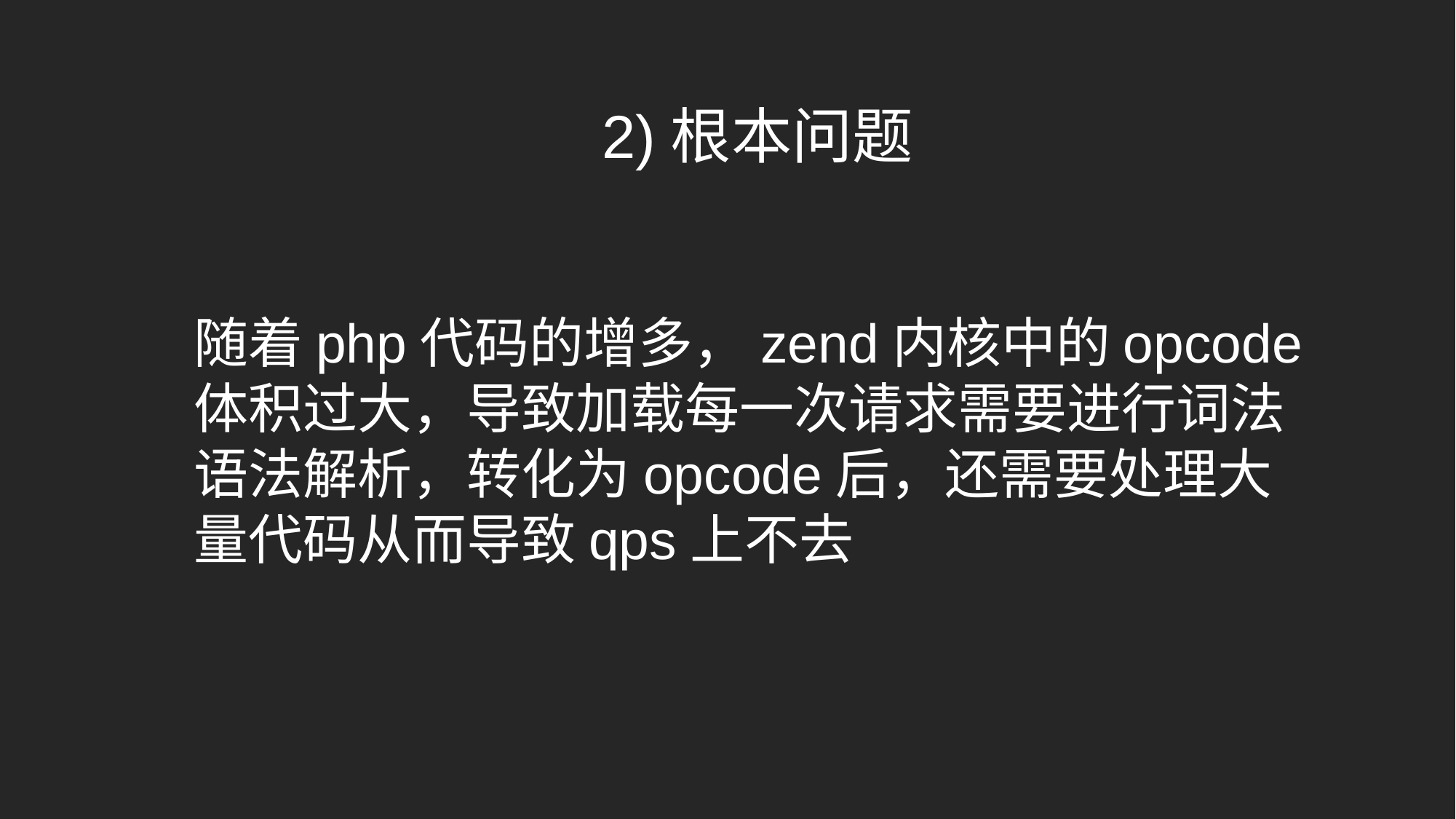

2)根本问题

随着php代码的增多，zend内核中的opcode体积过大，导致加载每一次请求需要进行词法语法解析，转化为opcode后，还需要处理大量代码从而导致qps上不去